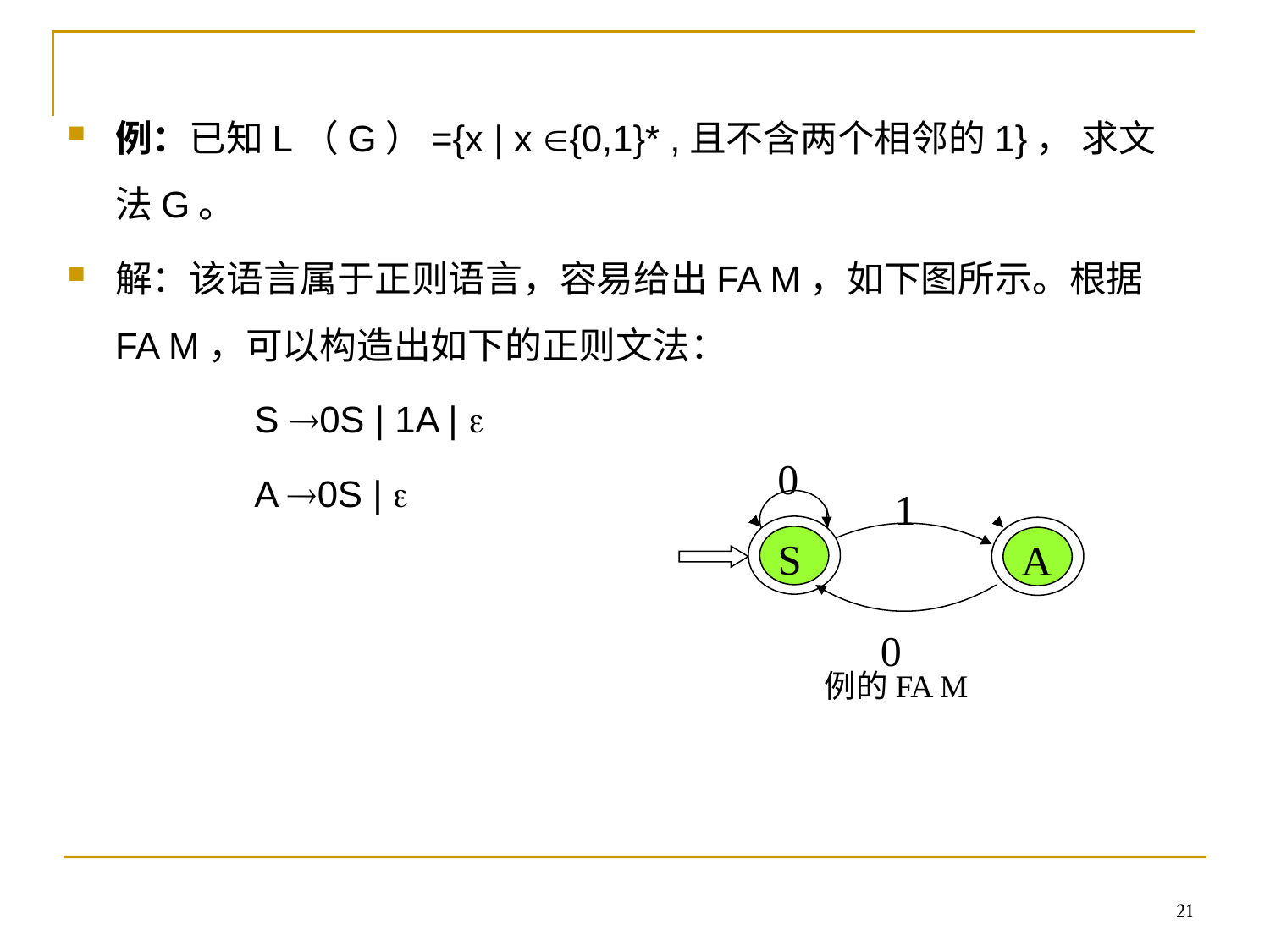

例：已知L（G）={x | x ∈{0,1}* ,且不含两个相邻的1}， 求文法G。
解：该语言属于正则语言，容易给出FA M，如下图所示。根据FA M，可以构造出如下的正则文法：
                  S →0S | 1A | ε
                  A →0S | ε
0

1

S

A

0
  例的FA M
21